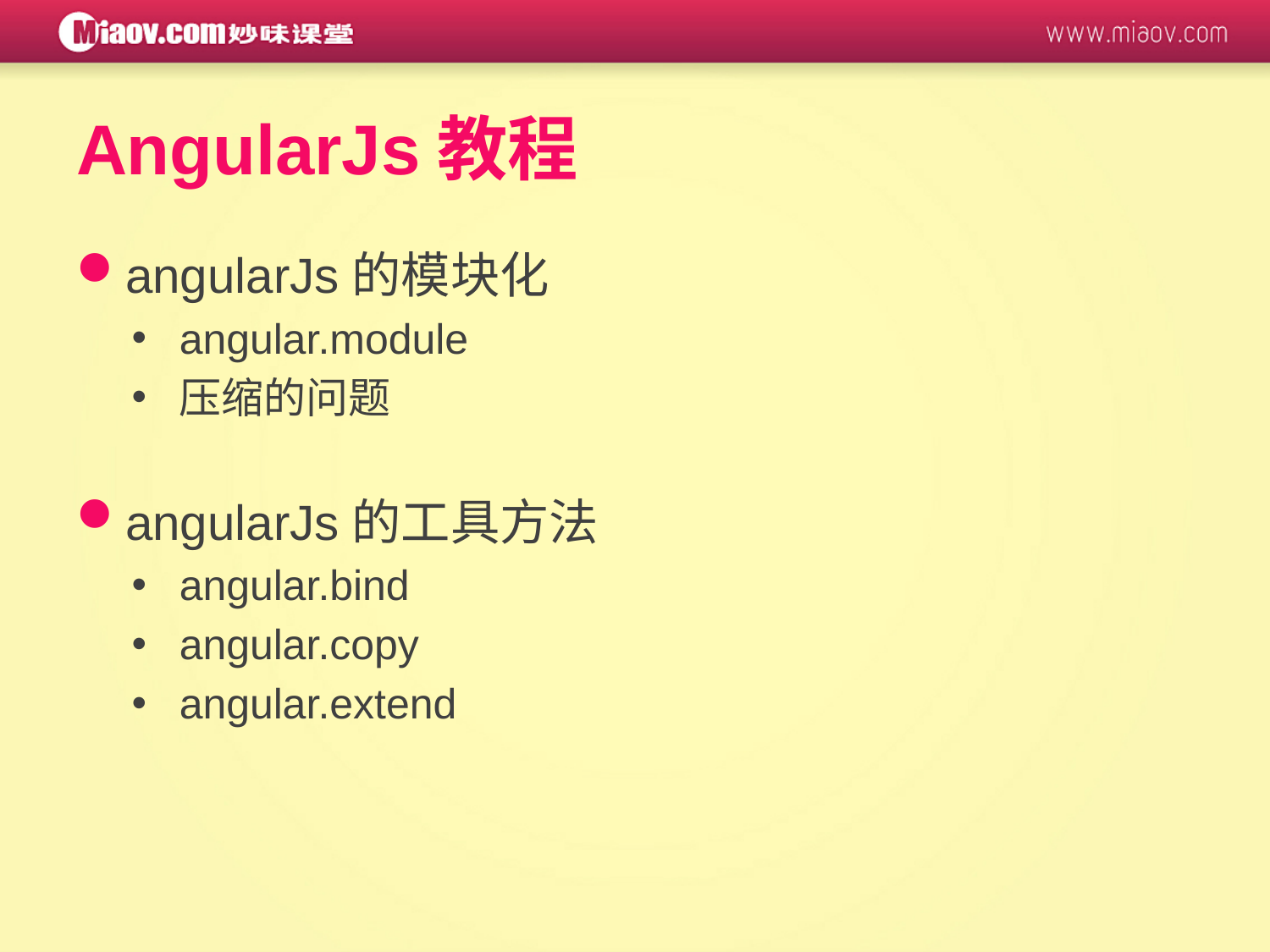

# AngularJs教程
angularJs的模块化
angular.module
压缩的问题

angularJs的工具方法
angular.bind
angular.copy
angular.extend